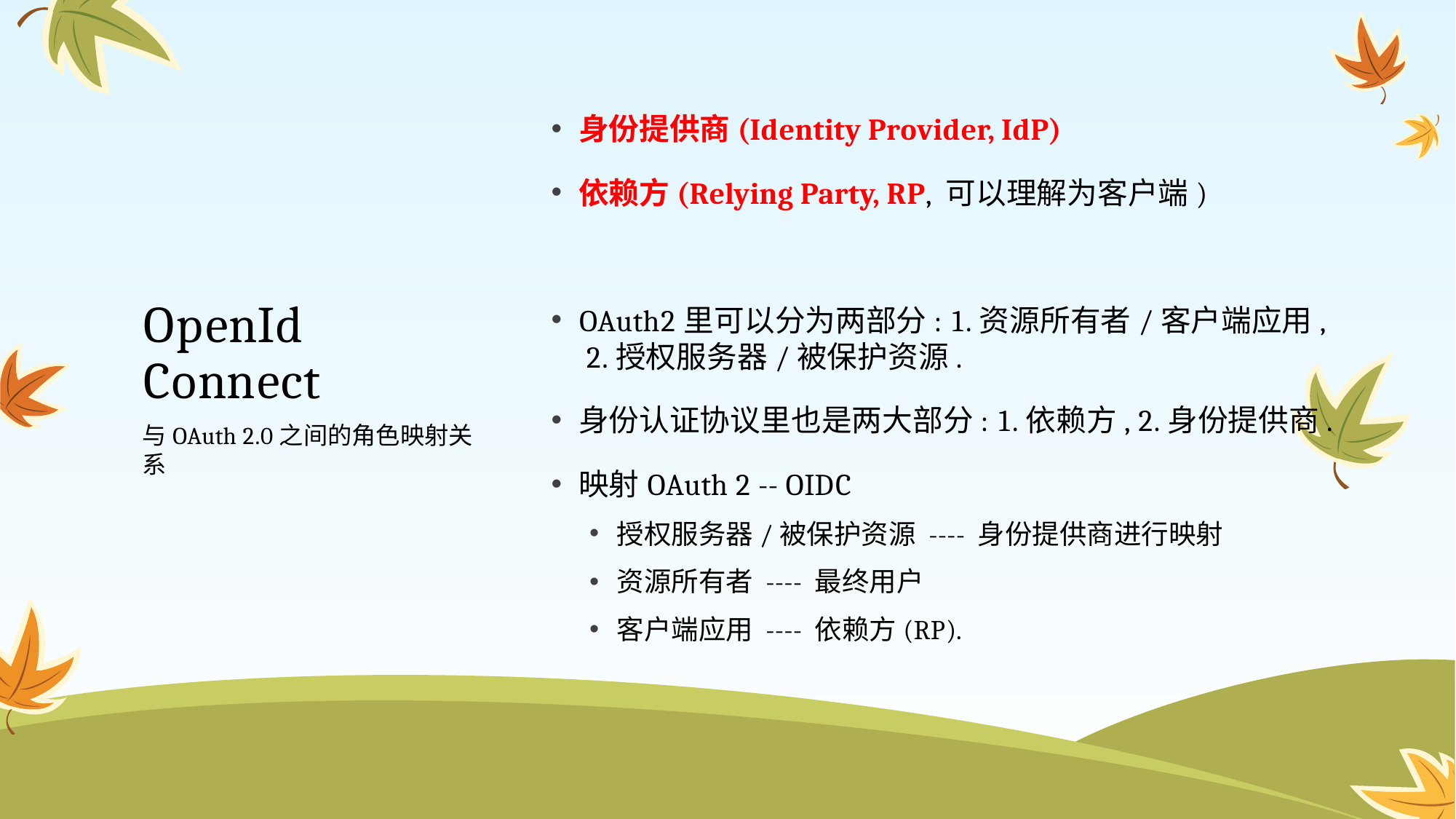

身份提供商(Identity Provider, IdP)
依赖方(Relying Party, RP, 可以理解为客户端)

OAuth2里可以分为两部分: 1.资源所有者/客户端应用, 2.授权服务器/被保护资源.
身份认证协议里也是两大部分: 1.依赖方, 2.身份提供商.
映射OAuth 2 -- OIDC
授权服务器/被保护资源 ---- 身份提供商进行映射
资源所有者 ---- 最终用户
客户端应用 ---- 依赖方(RP).

# OpenId Connect
与OAuth 2.0之间的角色映射关系